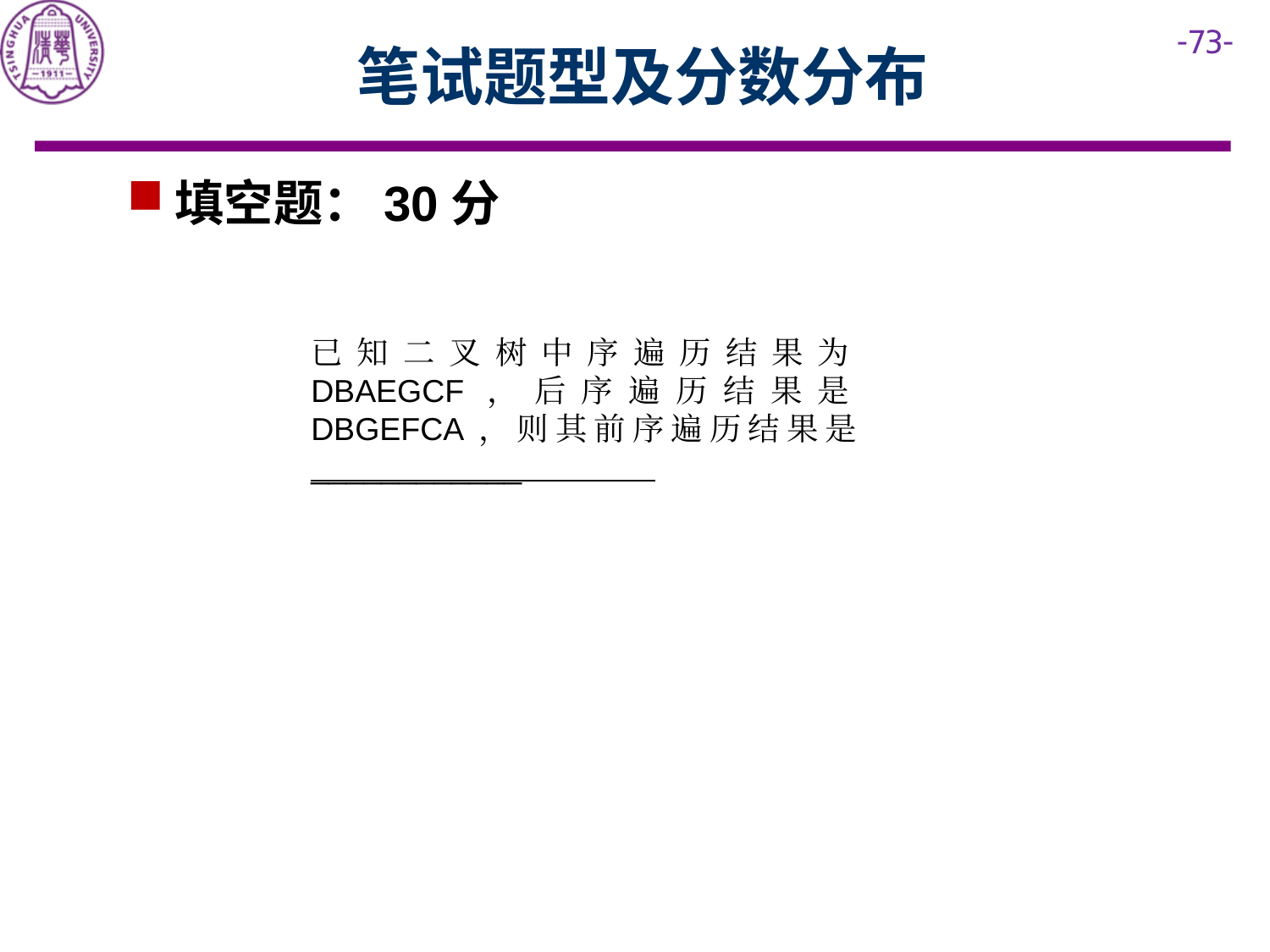

# 笔试题型及分数分布
填空题：30分

已知二叉树中序遍历结果为DBAEGCF，后序遍历结果是DBGEFCA，则其前序遍历结果是 ____________